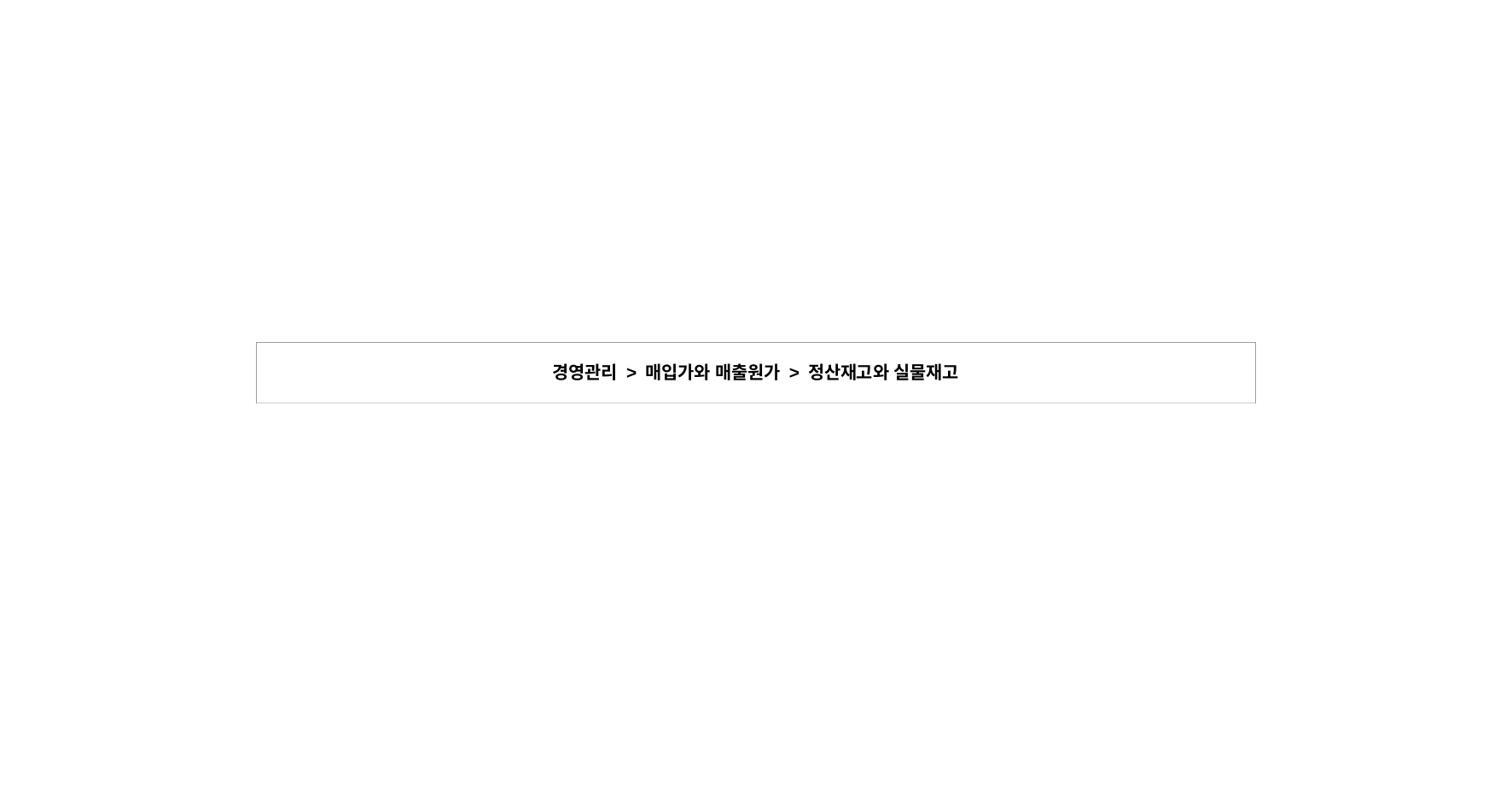

| 경영관리 > 매입가와 매출원가 > 정산재고와 실물재고 |
| --- |